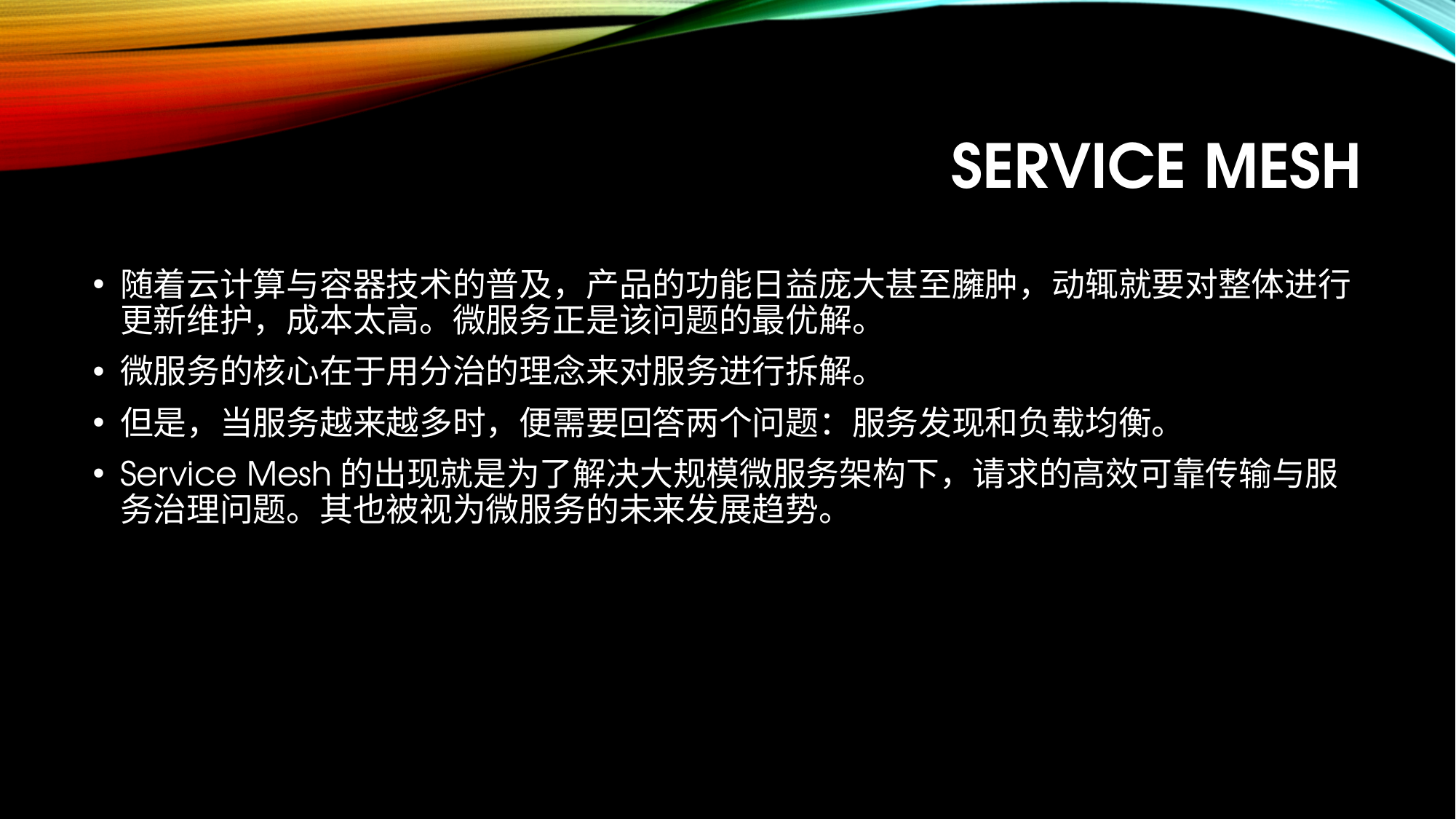

# Service Mesh
随着云计算与容器技术的普及，产品的功能日益庞大甚至臃肿，动辄就要对整体进行更新维护，成本太高。微服务正是该问题的最优解。
微服务的核心在于用分治的理念来对服务进行拆解。
但是，当服务越来越多时，便需要回答两个问题：服务发现和负载均衡。
Service Mesh的出现就是为了解决大规模微服务架构下，请求的高效可靠传输与服务治理问题。其也被视为微服务的未来发展趋势。